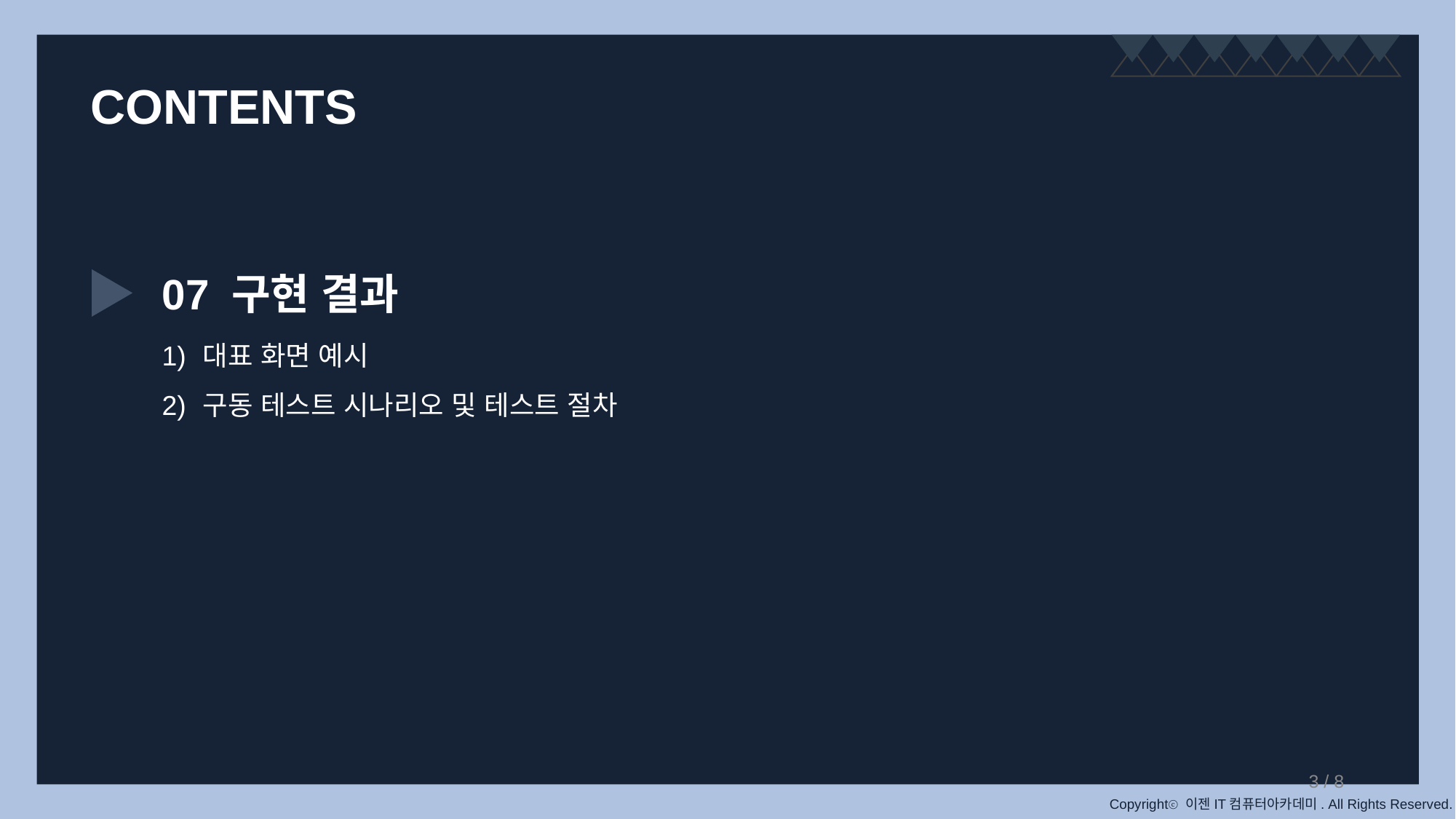

CONTENTS
07 구현 결과

대표 화면 예시
구동 테스트 시나리오 및 테스트 절차
3 / 8